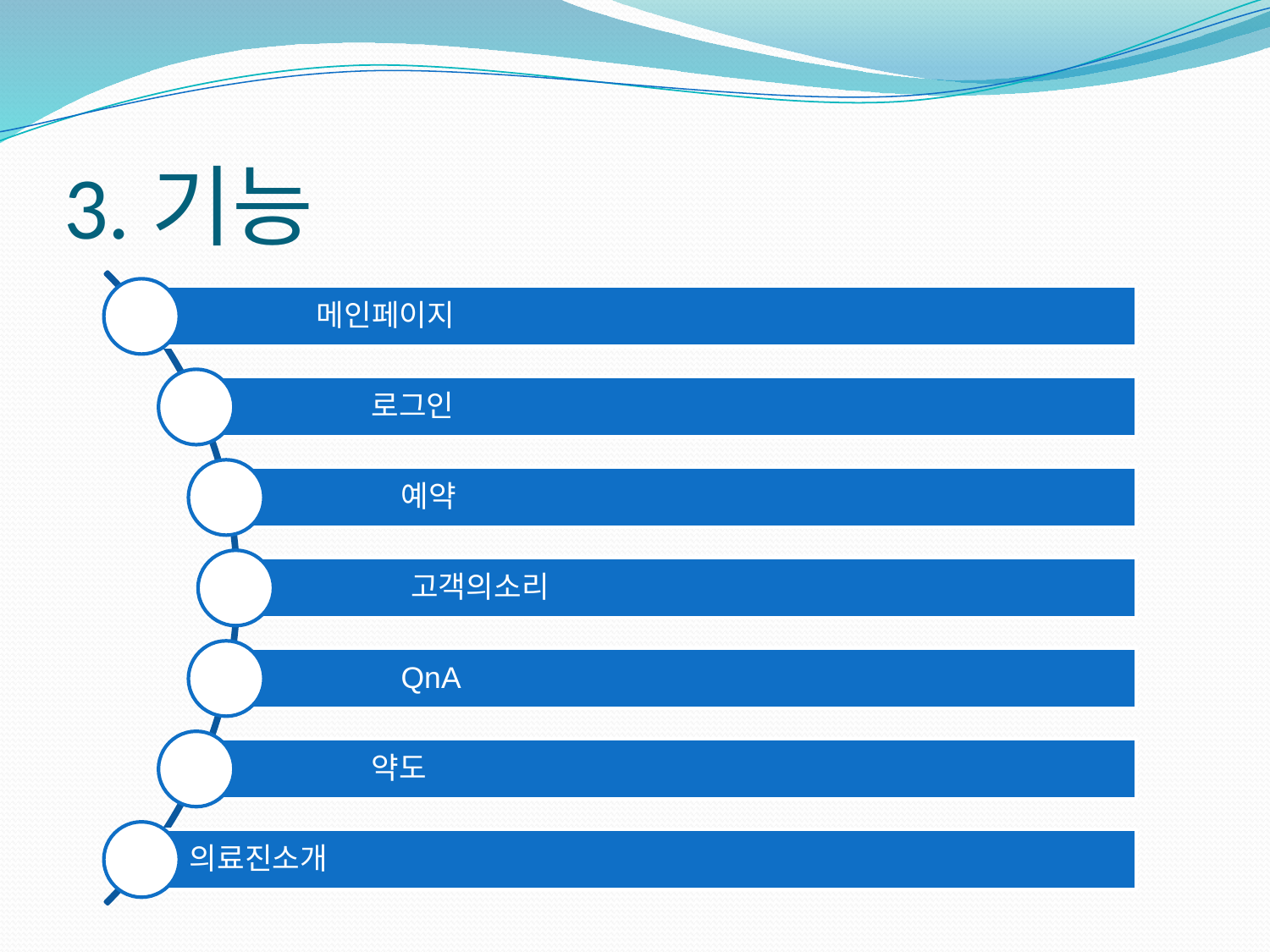

# 3.기능
	메인페이지
	로그인
	예약
	고객의소리
	QnA
	약도
의료진소개